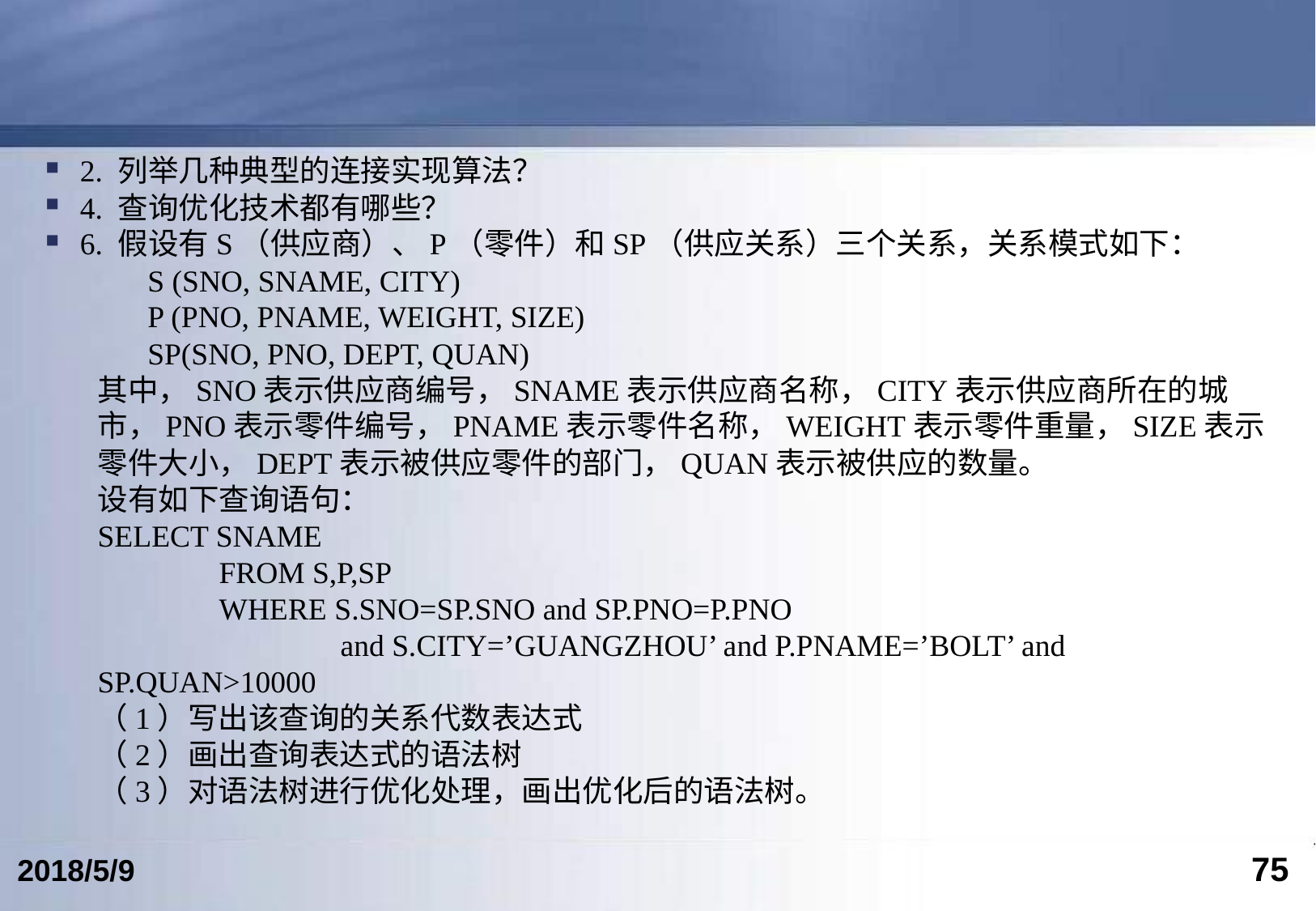

#
2. 列举几种典型的连接实现算法？
4. 查询优化技术都有哪些？
6. 假设有S（供应商）、P（零件）和SP（供应关系）三个关系，关系模式如下：
S (SNO, SNAME, CITY)
P (PNO, PNAME, WEIGHT, SIZE)
SP(SNO, PNO, DEPT, QUAN)
其中，SNO表示供应商编号，SNAME表示供应商名称，CITY表示供应商所在的城市，PNO表示零件编号，PNAME表示零件名称，WEIGHT表示零件重量，SIZE表示零件大小，DEPT表示被供应零件的部门，QUAN表示被供应的数量。
设有如下查询语句：
SELECT SNAME
	FROM S,P,SP
	WHERE S.SNO=SP.SNO and SP.PNO=P.PNO
		and S.CITY=’GUANGZHOU’ and P.PNAME=’BOLT’ and SP.QUAN>10000
（1）写出该查询的关系代数表达式
（2）画出查询表达式的语法树
（3）对语法树进行优化处理，画出优化后的语法树。

75
2018/5/9